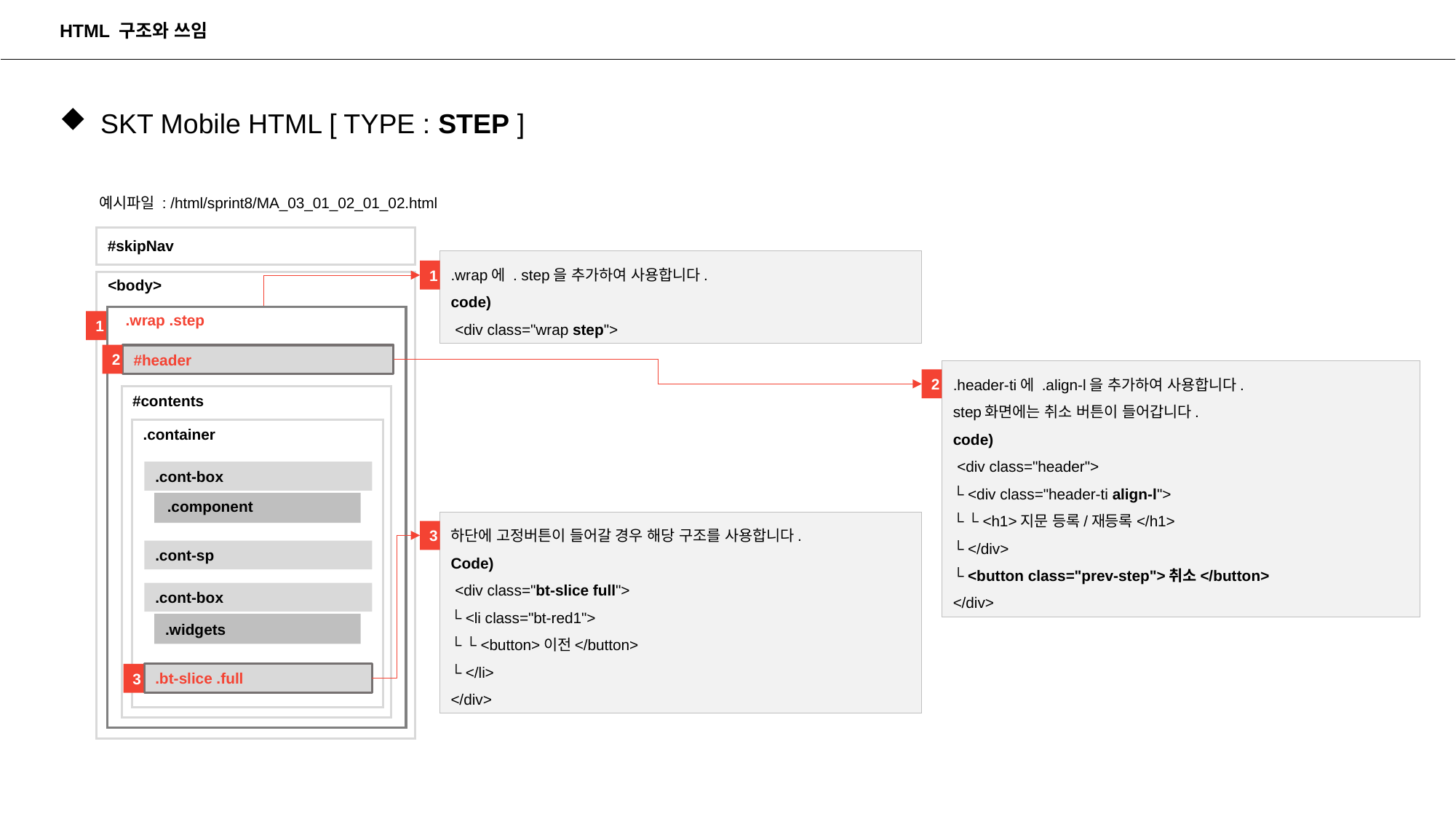

HTML 구조와 쓰임
SKT Mobile HTML [ TYPE : STEP ]
예시파일 : /html/sprint8/MA_03_01_02_01_02.html

#skipNav
.wrap에 . step을 추가하여 사용합니다.
code)
 <div class="wrap step">
1
<body>

.wrap .step

1
2
#header
.header-ti에 .align-l을 추가하여 사용합니다.
step화면에는 취소 버튼이 들어갑니다.
code)
 <div class="header">
└ <div class="header-ti align-l">
└ └ <h1>지문 등록/재등록</h1>
└ </div>
└ <button class="prev-step">취소</button>
</div>
2
#contents

.container

.cont-box
.component

하단에 고정버튼이 들어갈 경우 해당 구조를 사용합니다.
Code)
 <div class="bt-slice full">
└ <li class="bt-red1">
└ └ <button>이전</button>
└ </li>
</div>
3
.cont-sp
.cont-box

.widgets
.bt-slice .full
3